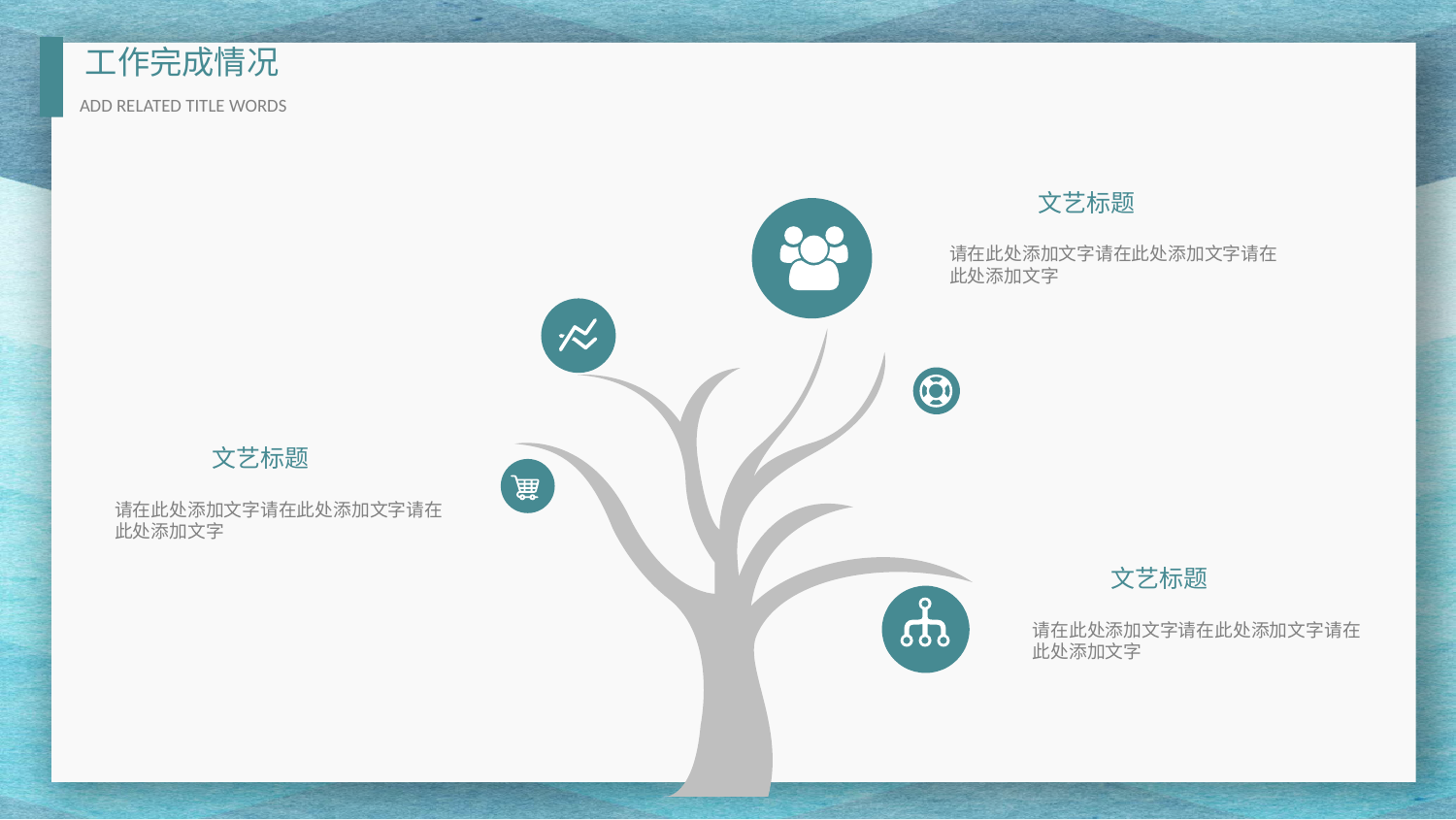

工作完成情况
ADD RELATED TITLE WORDS
文艺标题

请在此处添加文字请在此处添加文字请在此处添加文字

文艺标题

请在此处添加文字请在此处添加文字请在此处添加文字
文艺标题

请在此处添加文字请在此处添加文字请在此处添加文字